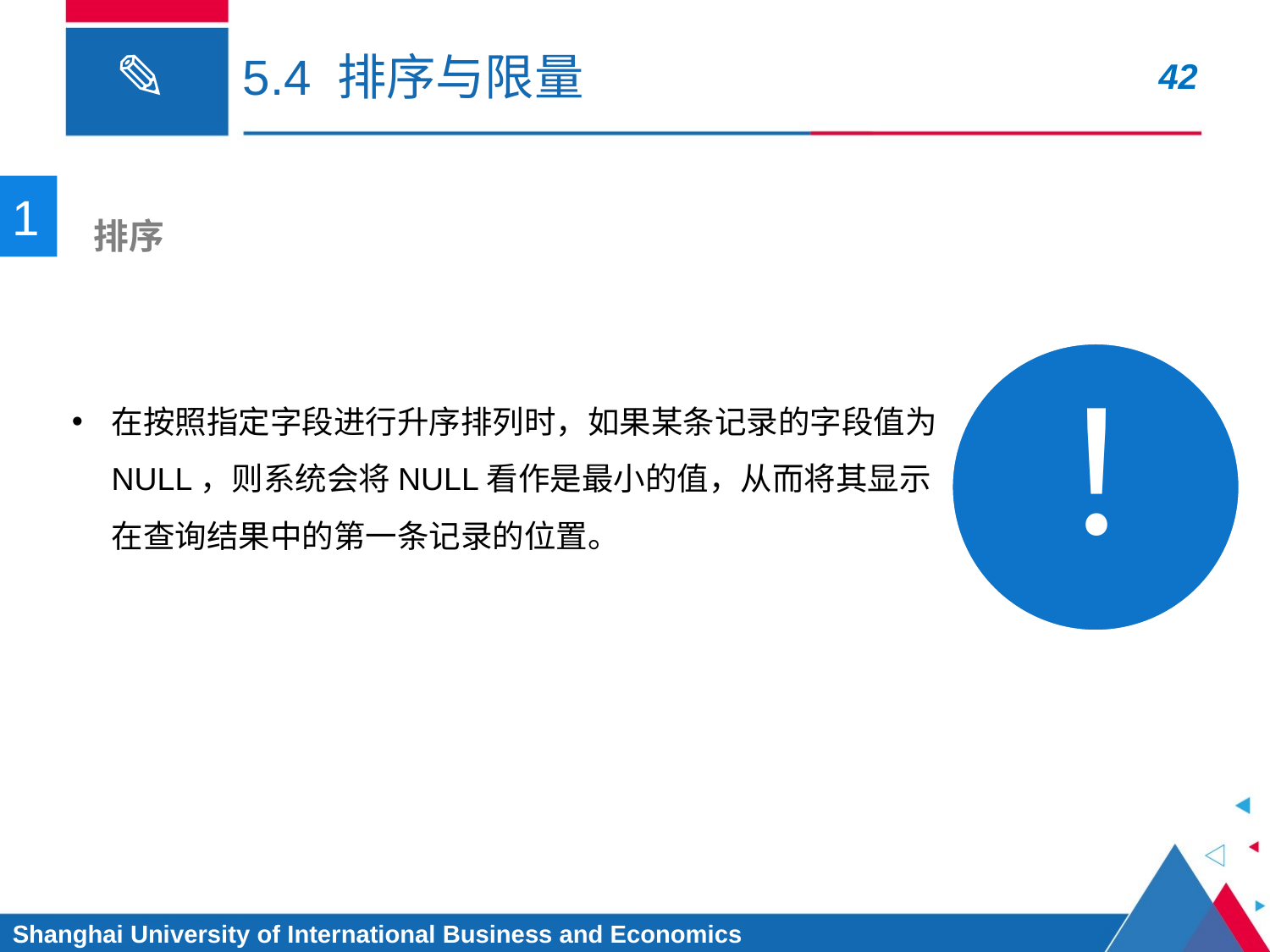

# 5.4 排序与限量

1
  排序

！
在按照指定字段进行升序排列时，如果某条记录的字段值为NULL，则系统会将NULL看作是最小的值，从而将其显示在查询结果中的第一条记录的位置。